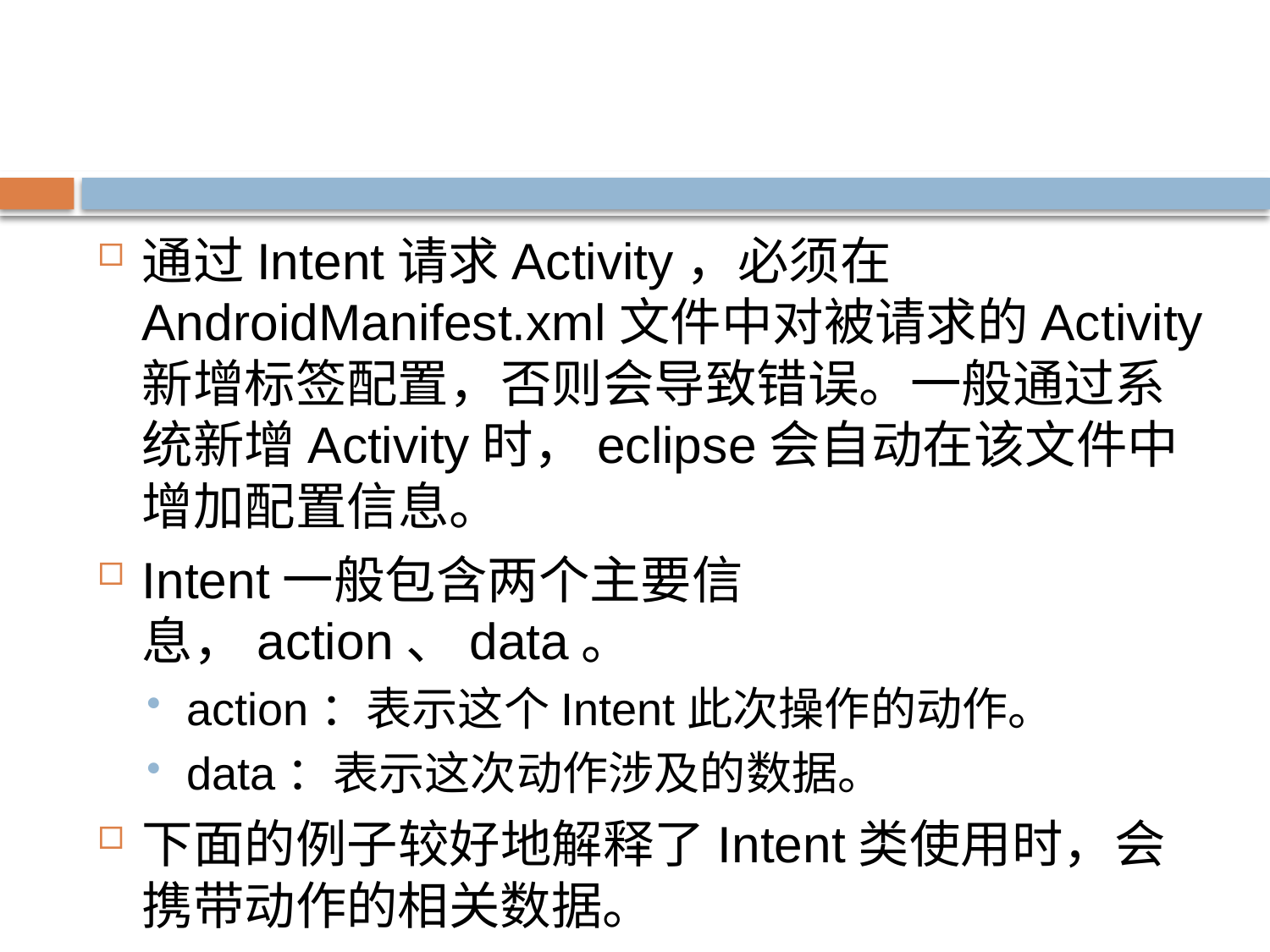

#
通过Intent请求Activity，必须在AndroidManifest.xml文件中对被请求的Activity新增标签配置，否则会导致错误。一般通过系统新增Activity时，eclipse会自动在该文件中增加配置信息。
Intent一般包含两个主要信息，action、data。
action：表示这个Intent此次操作的动作。
data：表示这次动作涉及的数据。
下面的例子较好地解释了Intent类使用时，会携带动作的相关数据。